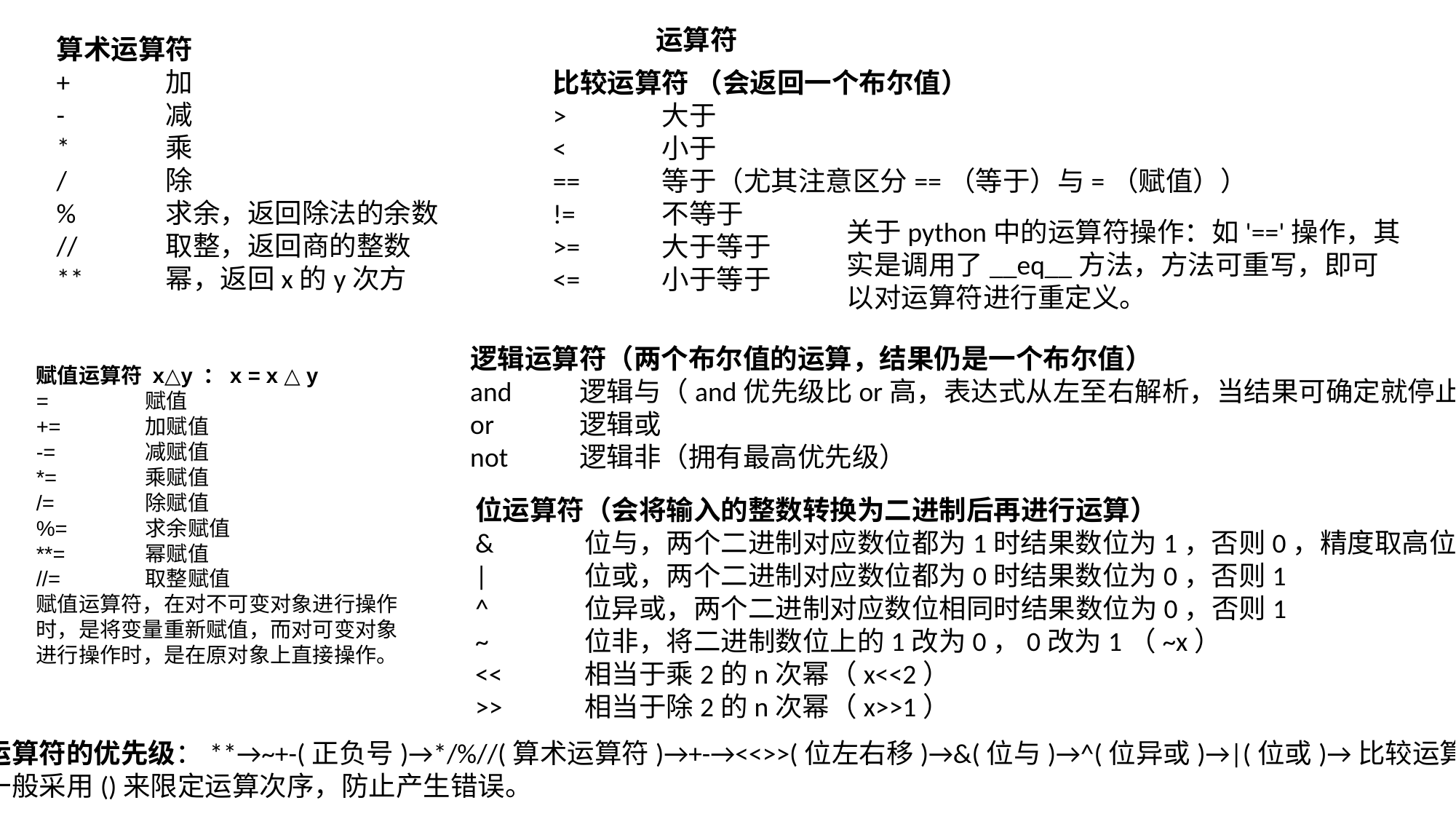

运算符
算术运算符
+	加
-	减
*	乘
/	除
%	求余，返回除法的余数
//	取整，返回商的整数
**	幂，返回x的y次方
比较运算符 （会返回一个布尔值）
>	大于
<	小于
==	等于（尤其注意区分==（等于）与=（赋值））
!=	不等于
>=	大于等于
<=	小于等于
关于python中的运算符操作：如'=='操作，其实是调用了__eq__方法，方法可重写，即可以对运算符进行重定义。
逻辑运算符（两个布尔值的运算，结果仍是一个布尔值）
and	逻辑与（and优先级比or高，表达式从左至右解析，当结果可确定就停止）
or	逻辑或
not	逻辑非（拥有最高优先级）
赋值运算符 x△y ：x = x △ y
=	赋值
+=	加赋值
-=	减赋值
*=	乘赋值
/=	除赋值
%=	求余赋值
**=	幂赋值
//=	取整赋值
赋值运算符，在对不可变对象进行操作时，是将变量重新赋值，而对可变对象进行操作时，是在原对象上直接操作。
位运算符（会将输入的整数转换为二进制后再进行运算）
&	位与，两个二进制对应数位都为1时结果数位为1，否则0，精度取高位
|	位或，两个二进制对应数位都为0时结果数位为0，否则1
^	位异或，两个二进制对应数位相同时结果数位为0，否则1
~	位非，将二进制数位上的1改为0，0改为1（~x）
<<	相当于乘2的n次幂（x<<2）
>>	相当于除2的n次幂（x>>1）
运算符的优先级：**→~+-(正负号)→*/%//(算术运算符)→+-→<<>>(位左右移)→&(位与)→^(位异或)→|(位或)→比较运算符
一般采用()来限定运算次序，防止产生错误。